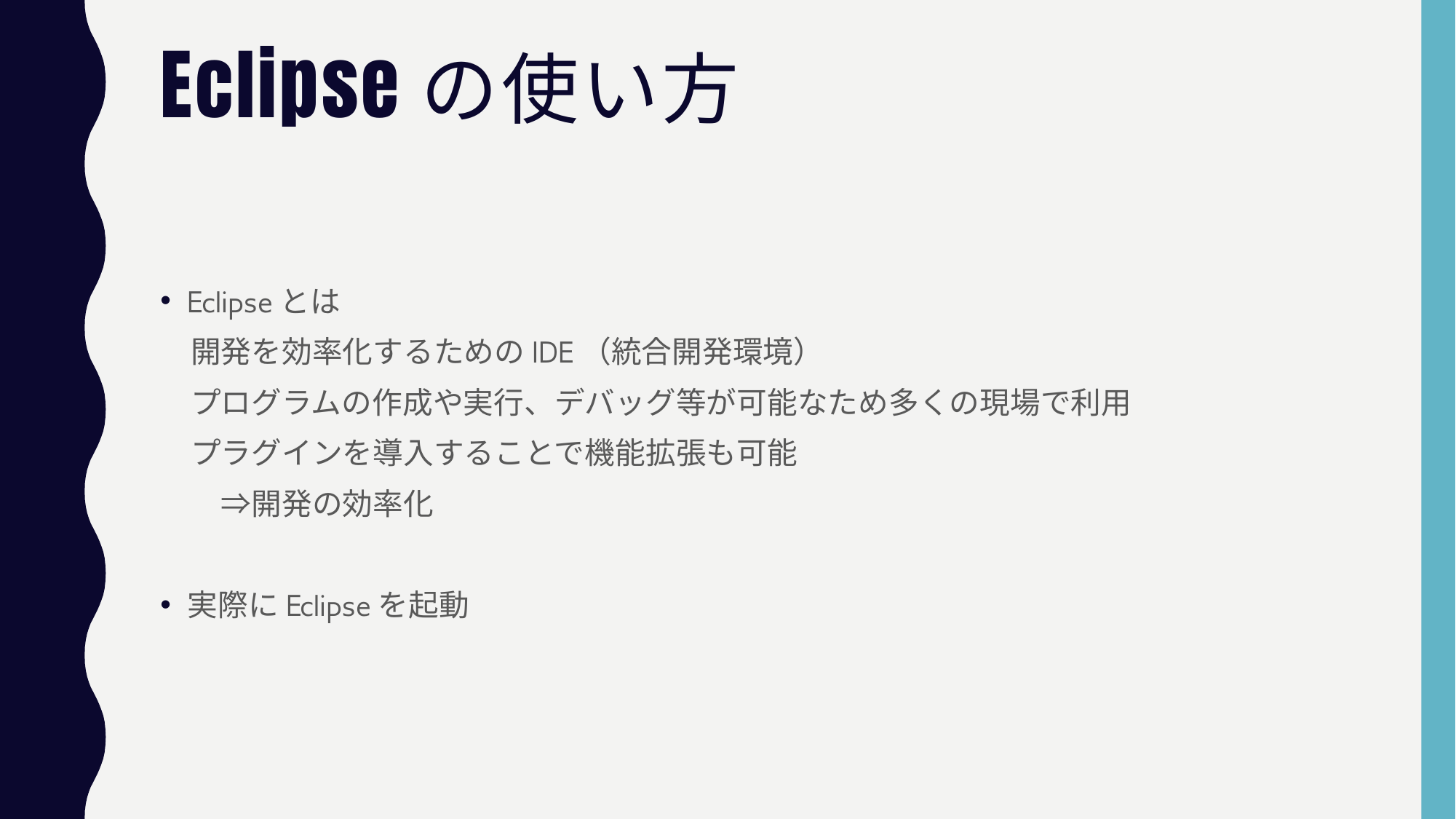

# Eclipseの使い方
Eclipseとは
　開発を効率化するためのIDE（統合開発環境）
　プログラムの作成や実行、デバッグ等が可能なため多くの現場で利用
　プラグインを導入することで機能拡張も可能
　　⇒開発の効率化

実際にEclipseを起動